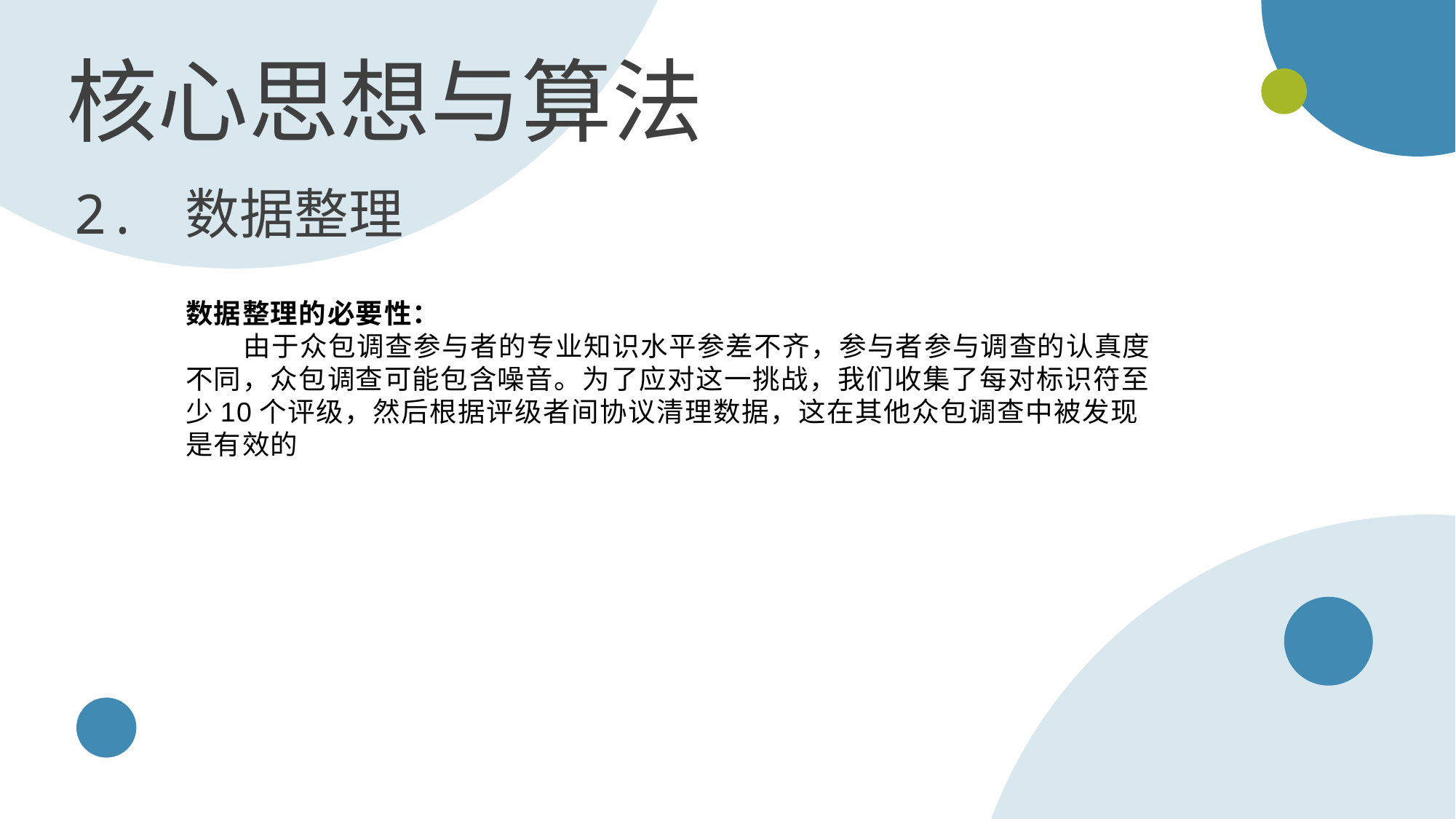

核心思想与算法

2. 数据整理
数据整理的必要性：
       由于众包调查参与者的专业知识水平参差不齐，参与者参与调查的认真度不同，众包调查可能包含噪音。为了应对这一挑战，我们收集了每对标识符至少10个评级，然后根据评级者间协议清理数据，这在其他众包调查中被发现是有效的